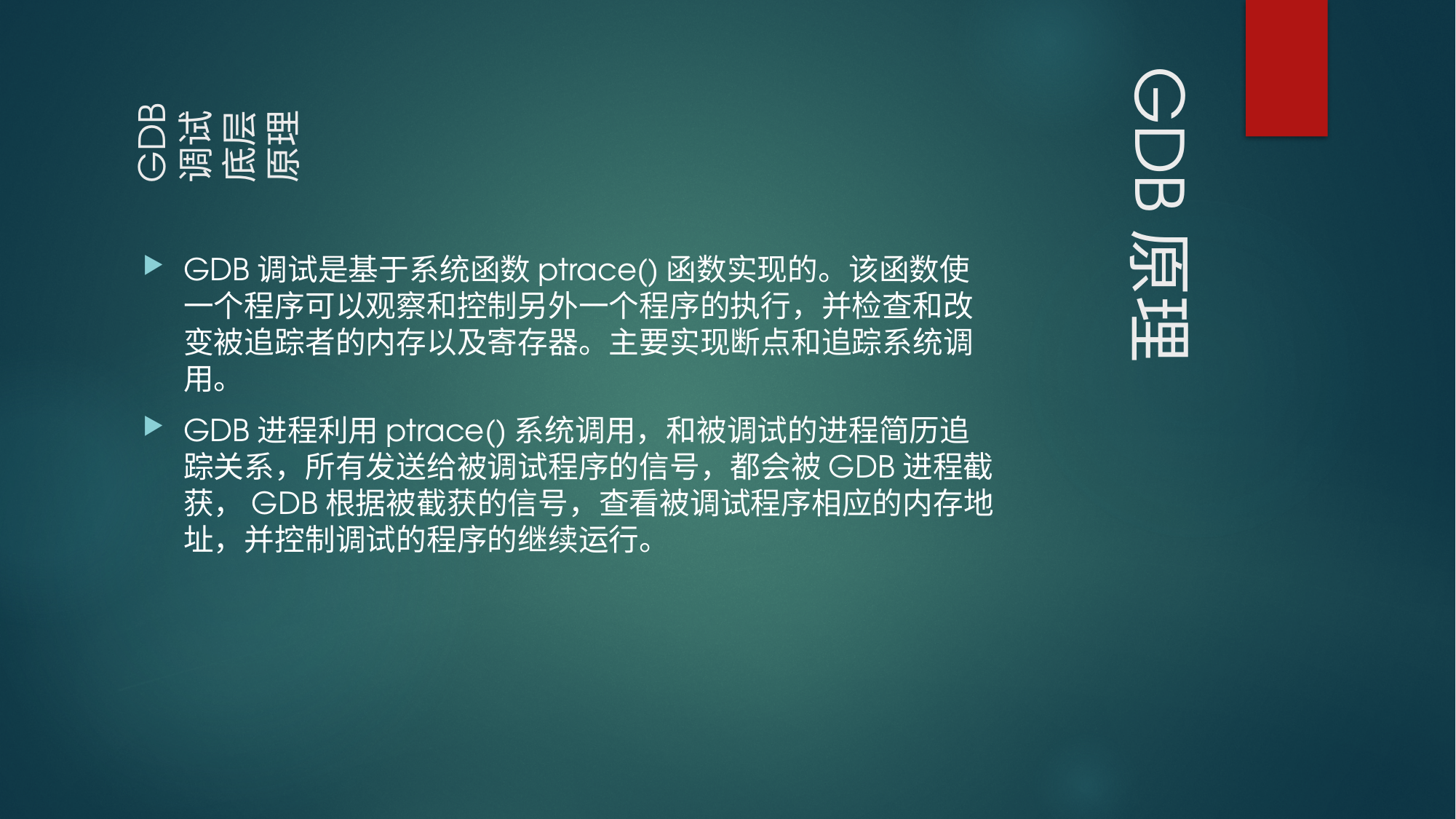

# GDB调试底层原理
GDB原理
GDB调试是基于系统函数ptrace()函数实现的。该函数使一个程序可以观察和控制另外一个程序的执行，并检查和改变被追踪者的内存以及寄存器。主要实现断点和追踪系统调用。
GDB进程利用ptrace()系统调用，和被调试的进程简历追踪关系，所有发送给被调试程序的信号，都会被GDB进程截获，GDB根据被截获的信号，查看被调试程序相应的内存地址，并控制调试的程序的继续运行。